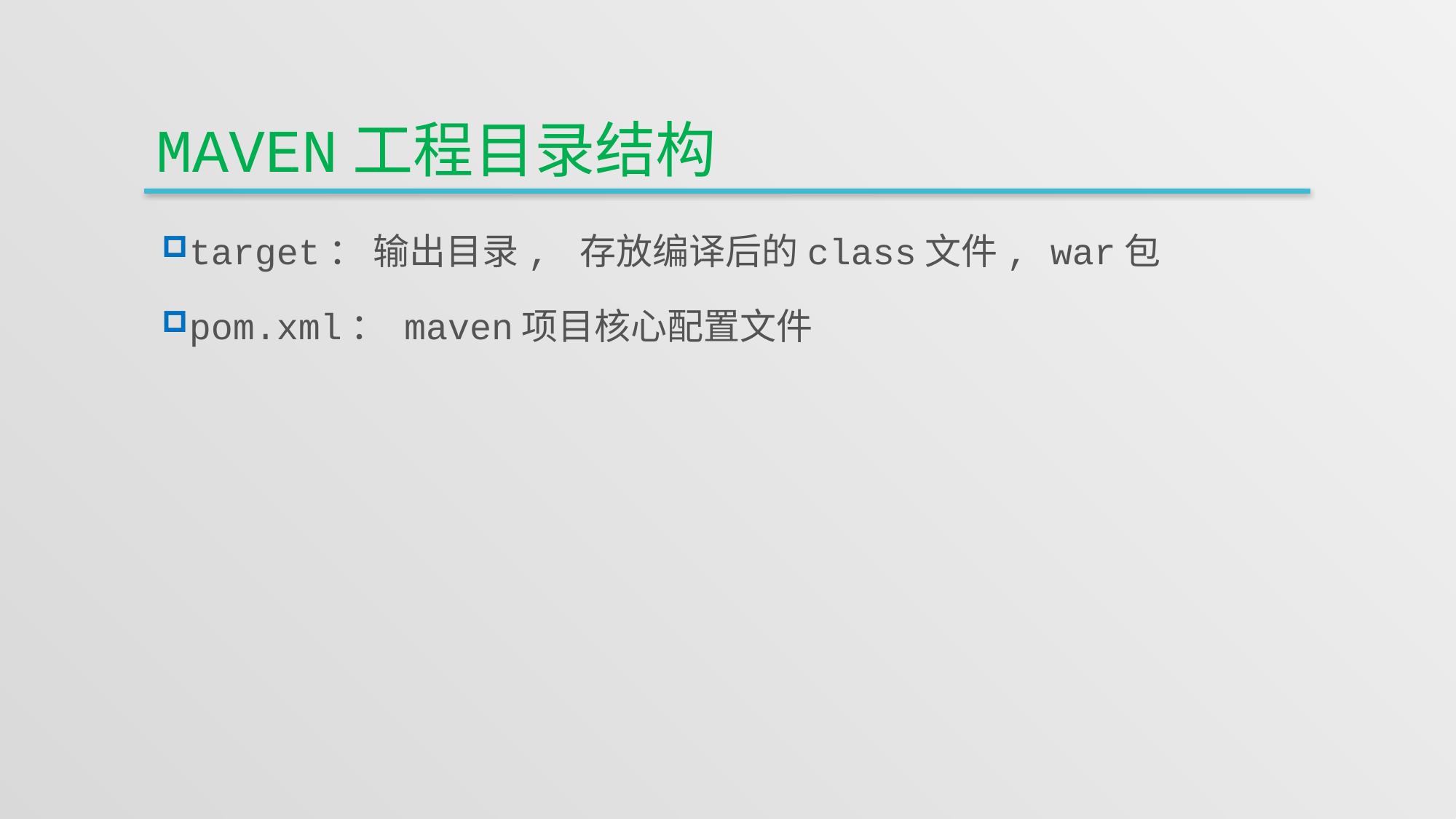

# Maven工程目录结构
target： 输出目录, 存放编译后的class文件, war包
pom.xml： maven项目核心配置文件